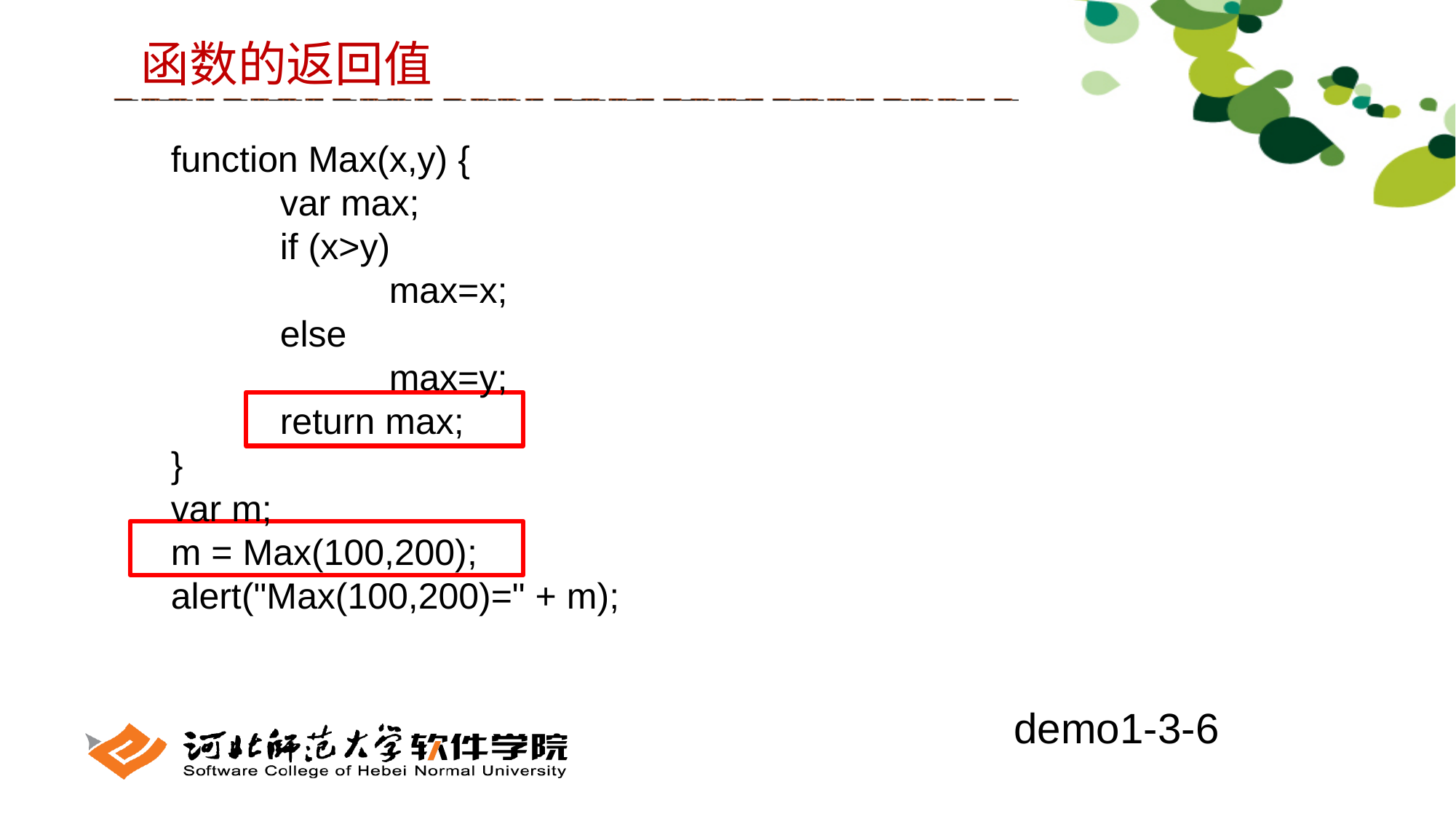

函数的返回值

function Max(x,y) {
	var max;
	if (x>y)
		max=x;
	else
		max=y;
	return max;
}
var m;
m = Max(100,200);
alert("Max(100,200)=" + m);

demo1-3-6